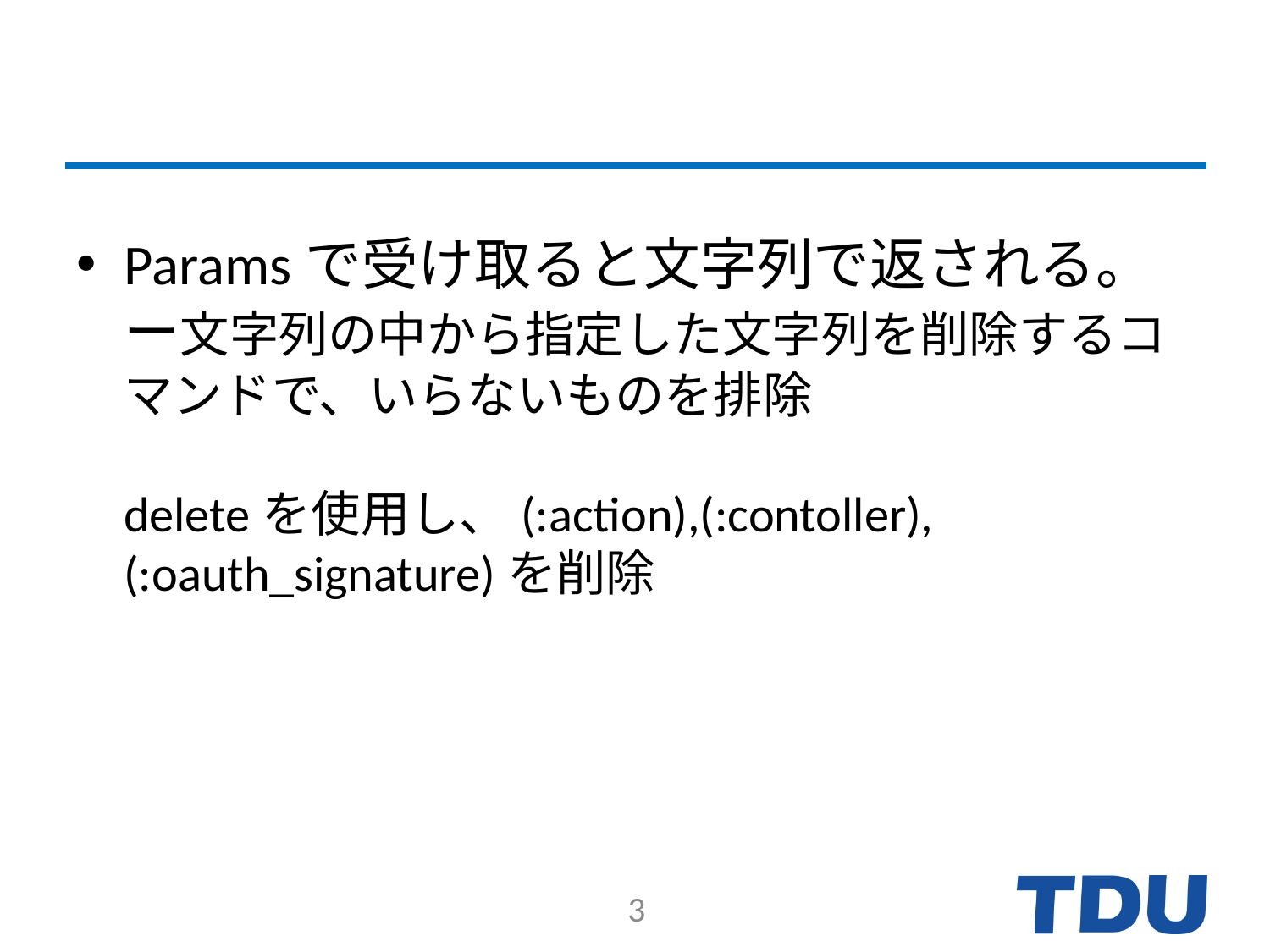

#
Paramsで受け取ると文字列で返される。
ー文字列の中から指定した文字列を削除するコマンドで、いらないものを排除
deleteを使用し、(:action),(:contoller),(:oauth_signature)を削除

3